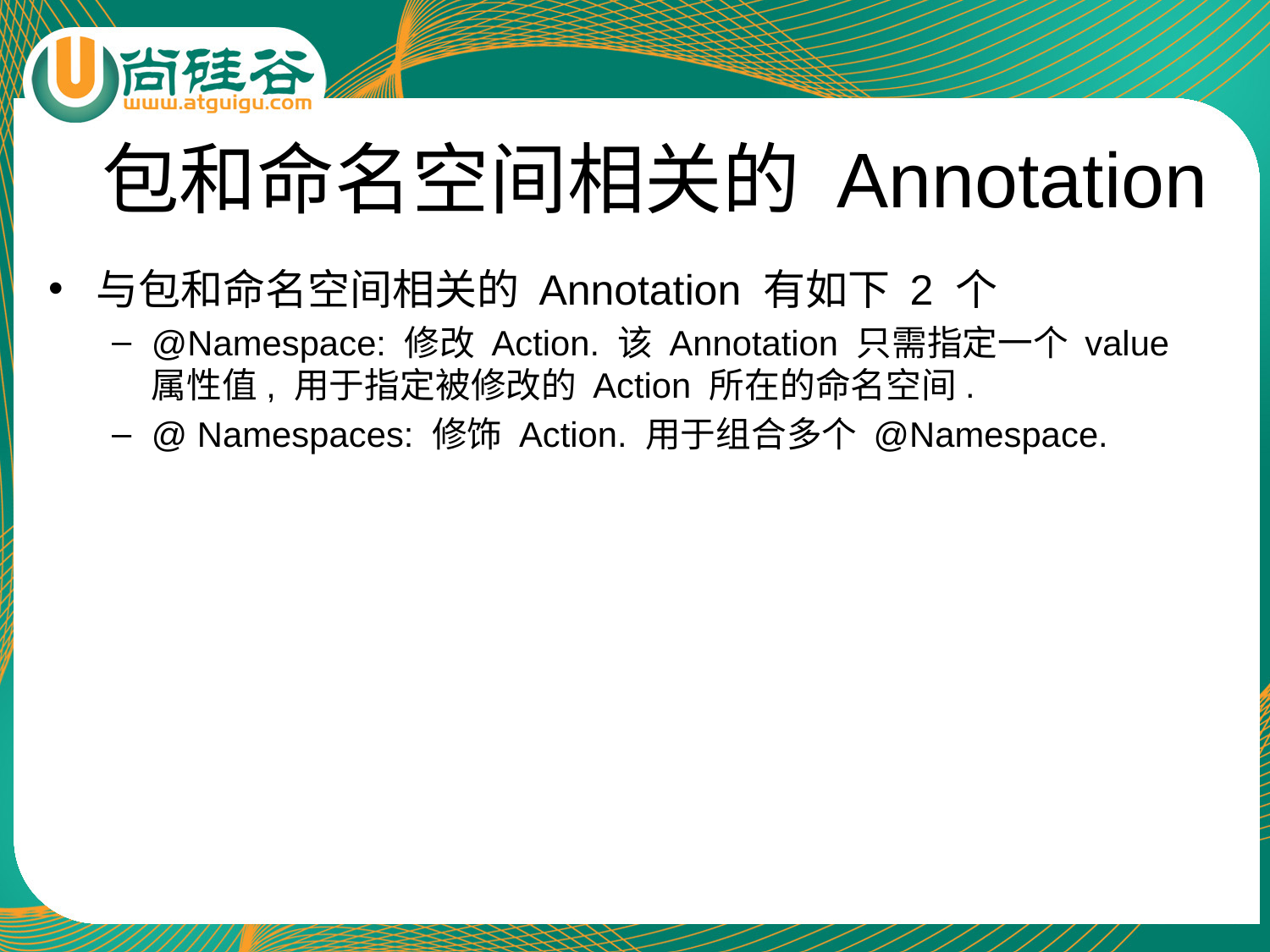

# 包和命名空间相关的 Annotation
与包和命名空间相关的 Annotation 有如下 2 个
@Namespace: 修改 Action. 该 Annotation 只需指定一个 value 属性值, 用于指定被修改的 Action 所在的命名空间.
@ Namespaces: 修饰 Action. 用于组合多个 @Namespace.